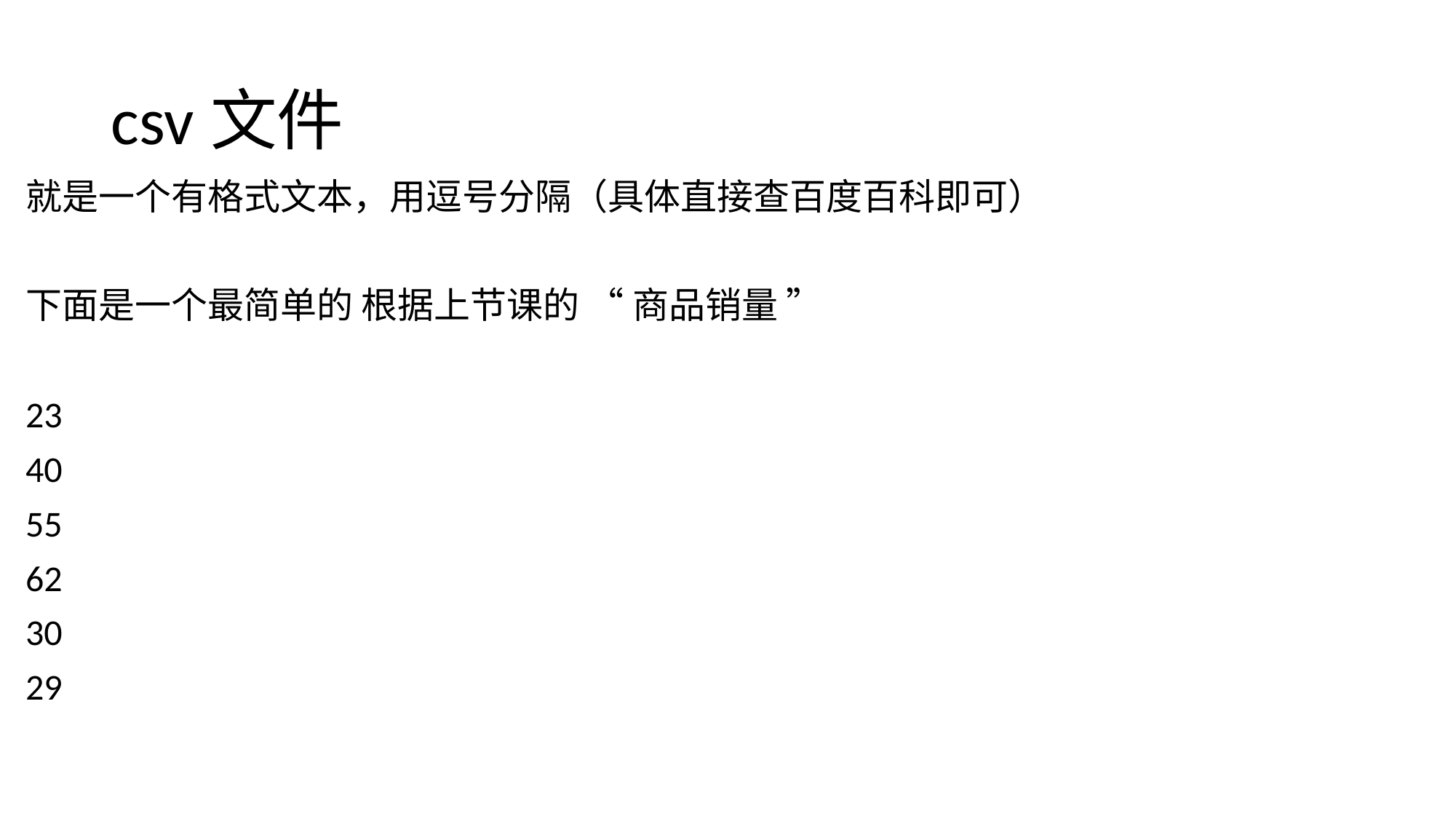

# csv文件
就是一个有格式文本，用逗号分隔（具体直接查百度百科即可）

下面是一个最简单的 根据上节课的 “ 商品销量 ”

23
40
55
62
30
29